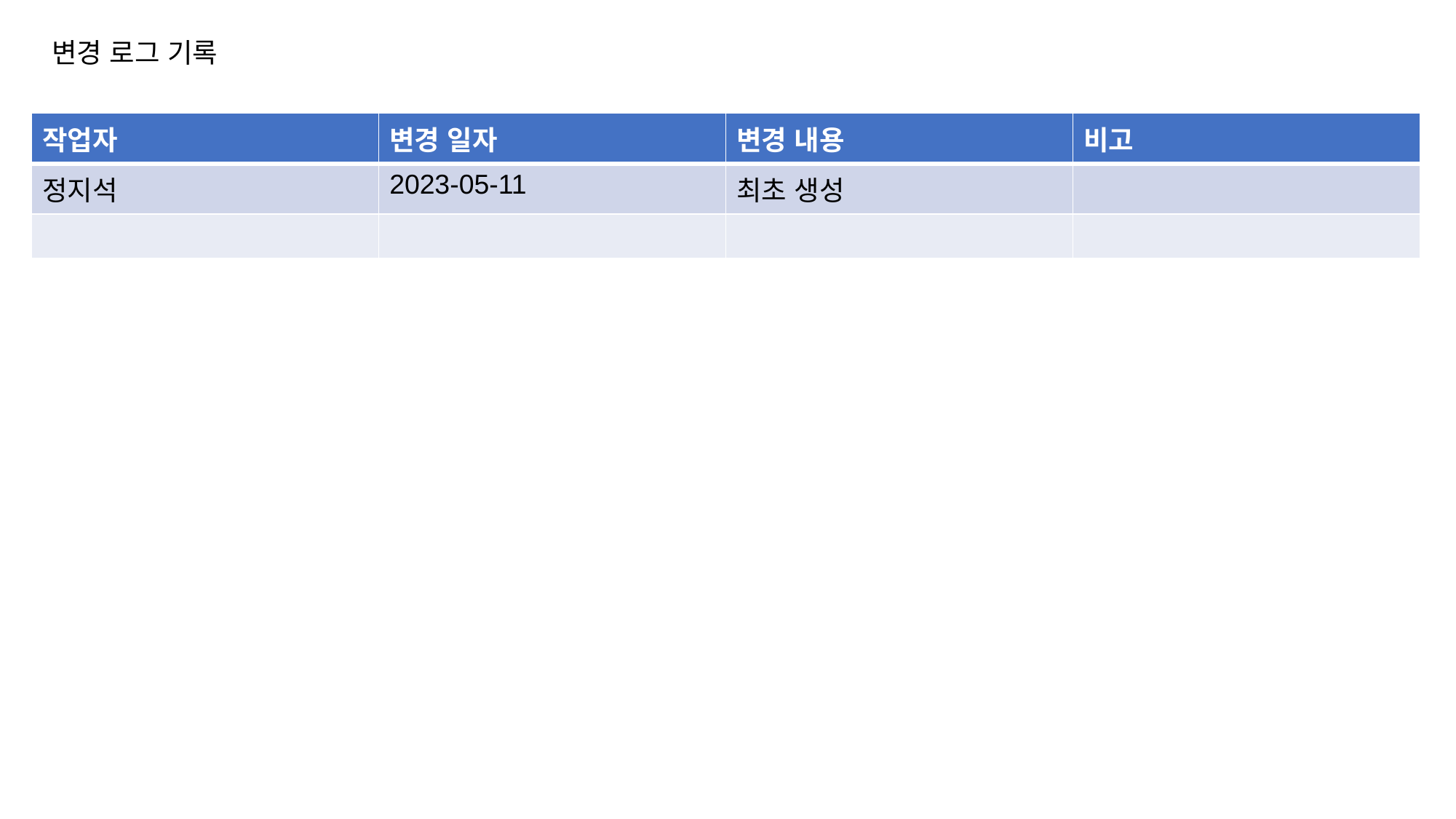

변경 로그 기록
| 작업자 | 변경 일자 | 변경 내용 | 비고 |
| --- | --- | --- | --- |
| 정지석 | 2023-05-11 | 최초 생성 |  |
|  |  |  |  |